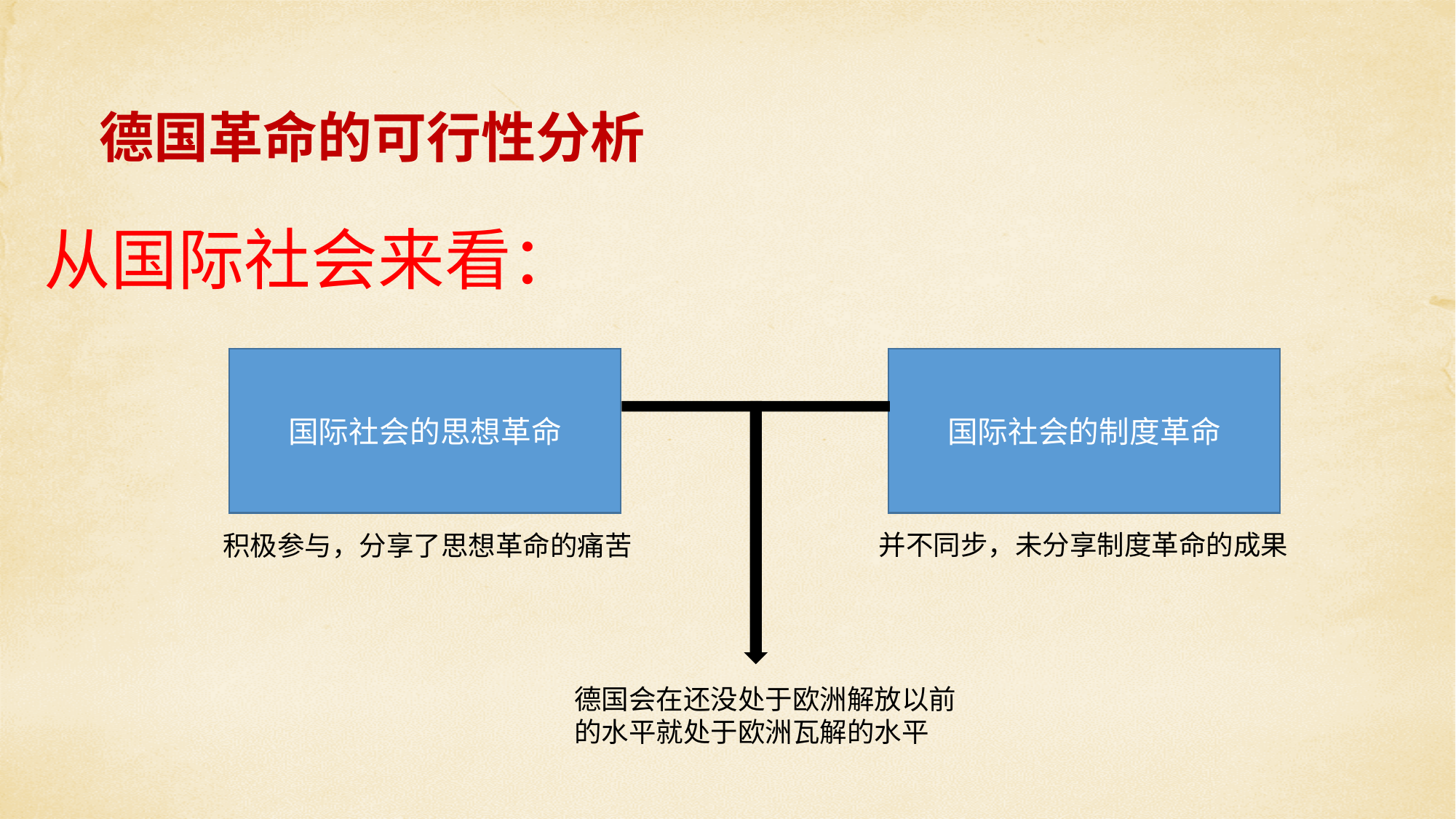

德国革命的可行性分析
从国际社会来看：
国际社会的思想革命
国际社会的制度革命

并不同步，未分享制度革命的成果
积极参与，分享了思想革命的痛苦
德国会在还没处于欧洲解放以前的水平就处于欧洲瓦解的水平